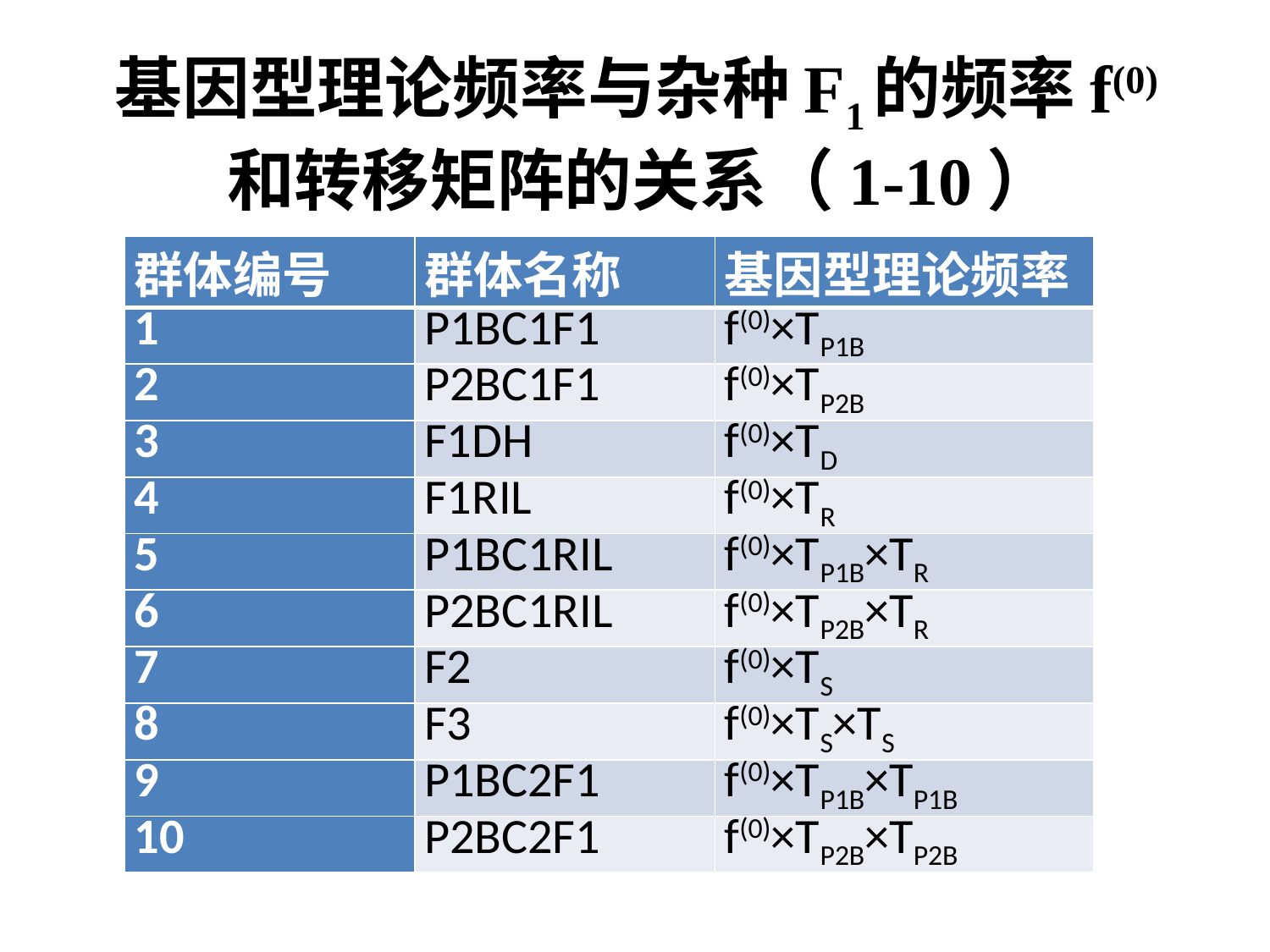

# 基因型理论频率与杂种F1的频率f(0)和转移矩阵的关系（1-10）
| 群体编号 | 群体名称 | 基因型理论频率 |
| --- | --- | --- |
| 1 | P1BC1F1 | f(0)×TP1B |
| 2 | P2BC1F1 | f(0)×TP2B |
| 3 | F1DH | f(0)×TD |
| 4 | F1RIL | f(0)×TR |
| 5 | P1BC1RIL | f(0)×TP1B×TR |
| 6 | P2BC1RIL | f(0)×TP2B×TR |
| 7 | F2 | f(0)×TS |
| 8 | F3 | f(0)×TS×TS |
| 9 | P1BC2F1 | f(0)×TP1B×TP1B |
| 10 | P2BC2F1 | f(0)×TP2B×TP2B |